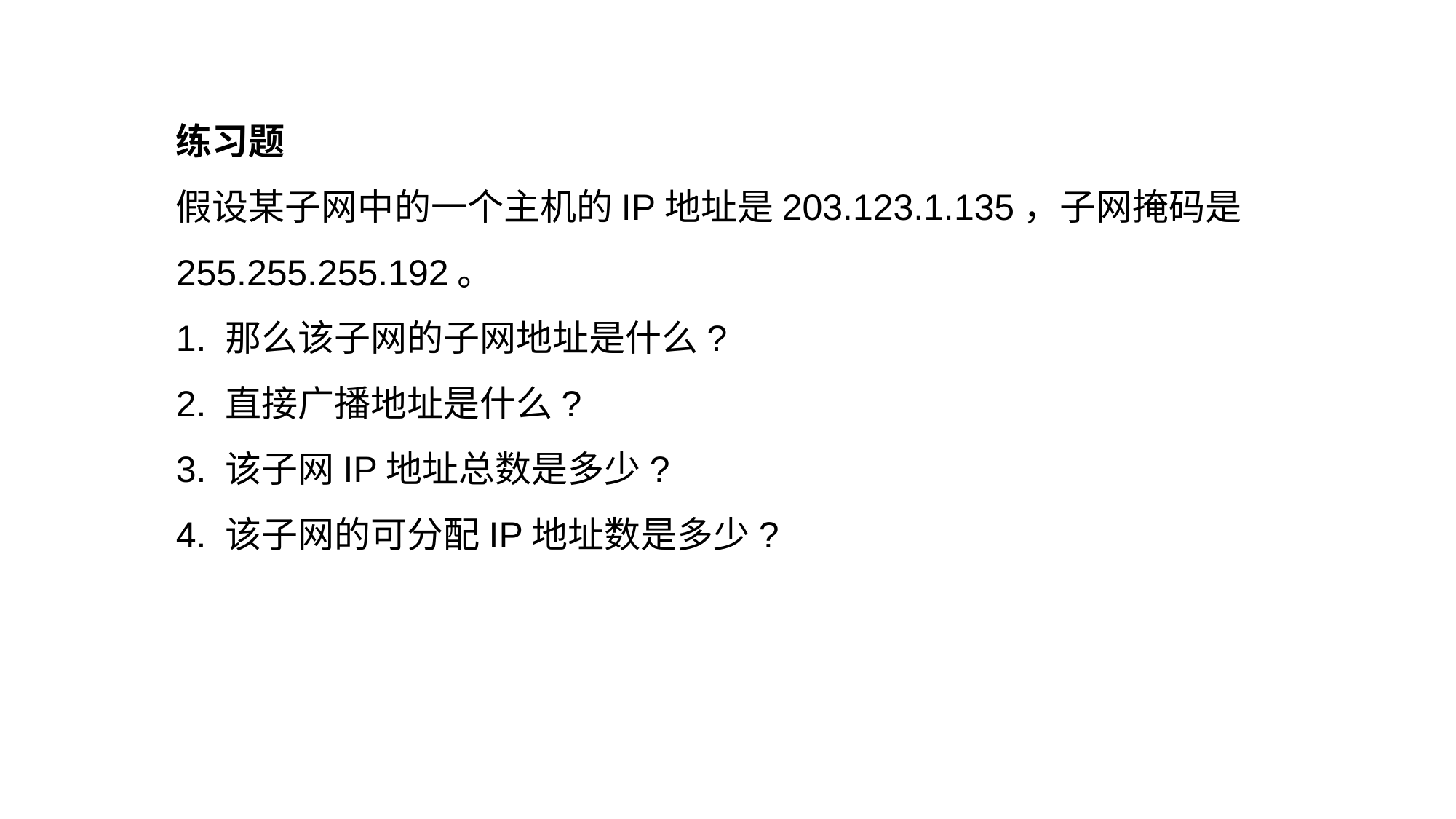

练习题
假设某子网中的一个主机的IP地址是203.123.1.135，子网掩码是255.255.255.192。
1. 那么该子网的子网地址是什么?
2. 直接广播地址是什么?
3. 该子网IP地址总数是多少?
4. 该子网的可分配IP地址数是多少?